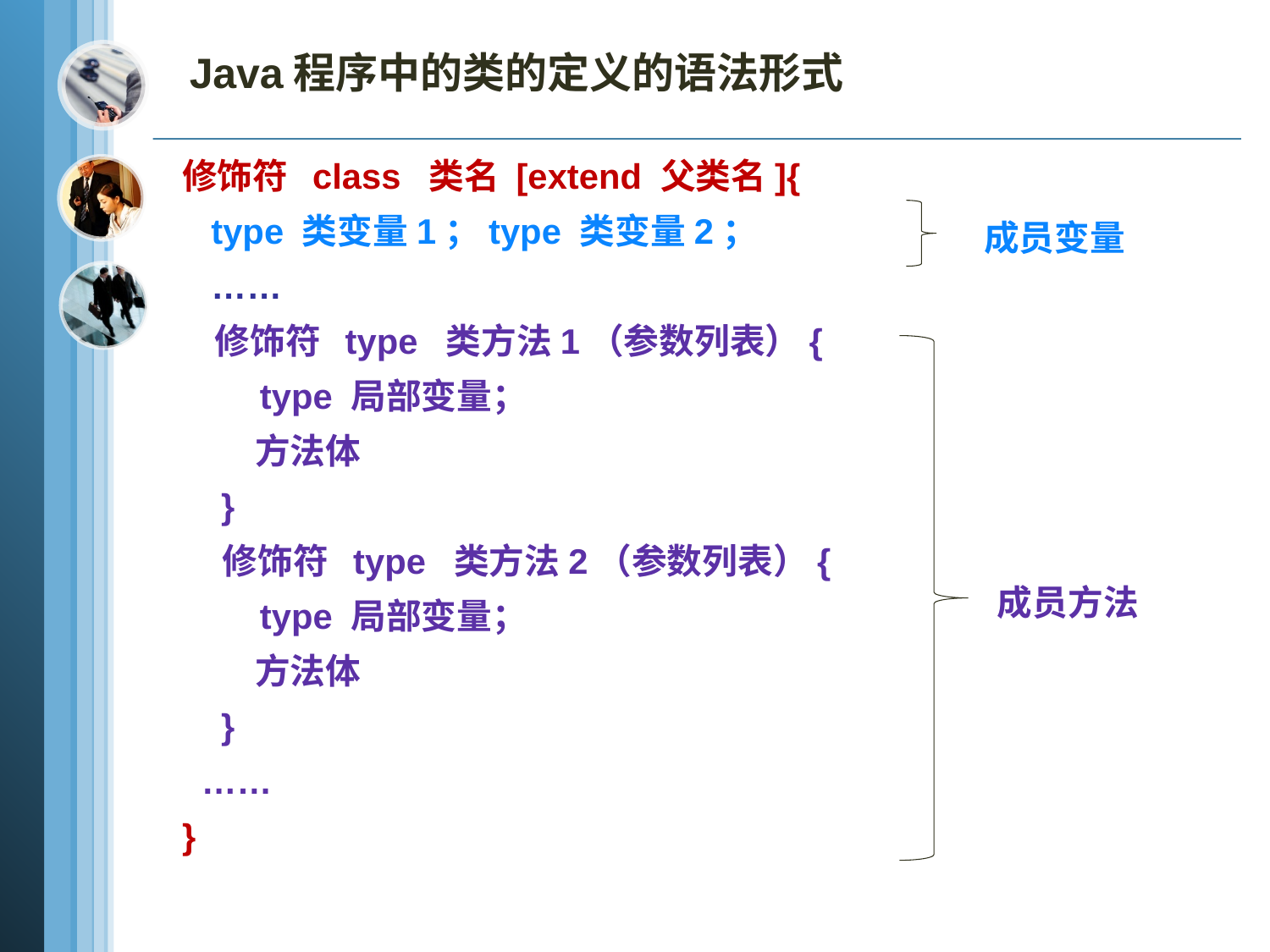

Java程序中的类的定义的语法形式
修饰符  class  类名 [extend 父类名]{
   type 类变量1；type 类变量2；
   ……
   修饰符  type  类方法1（参数列表）{
        type 局部变量；
        方法体
    }
    修饰符  type  类方法2（参数列表）{
        type 局部变量；
        方法体
    }
  ……
}

成员变量

成员方法